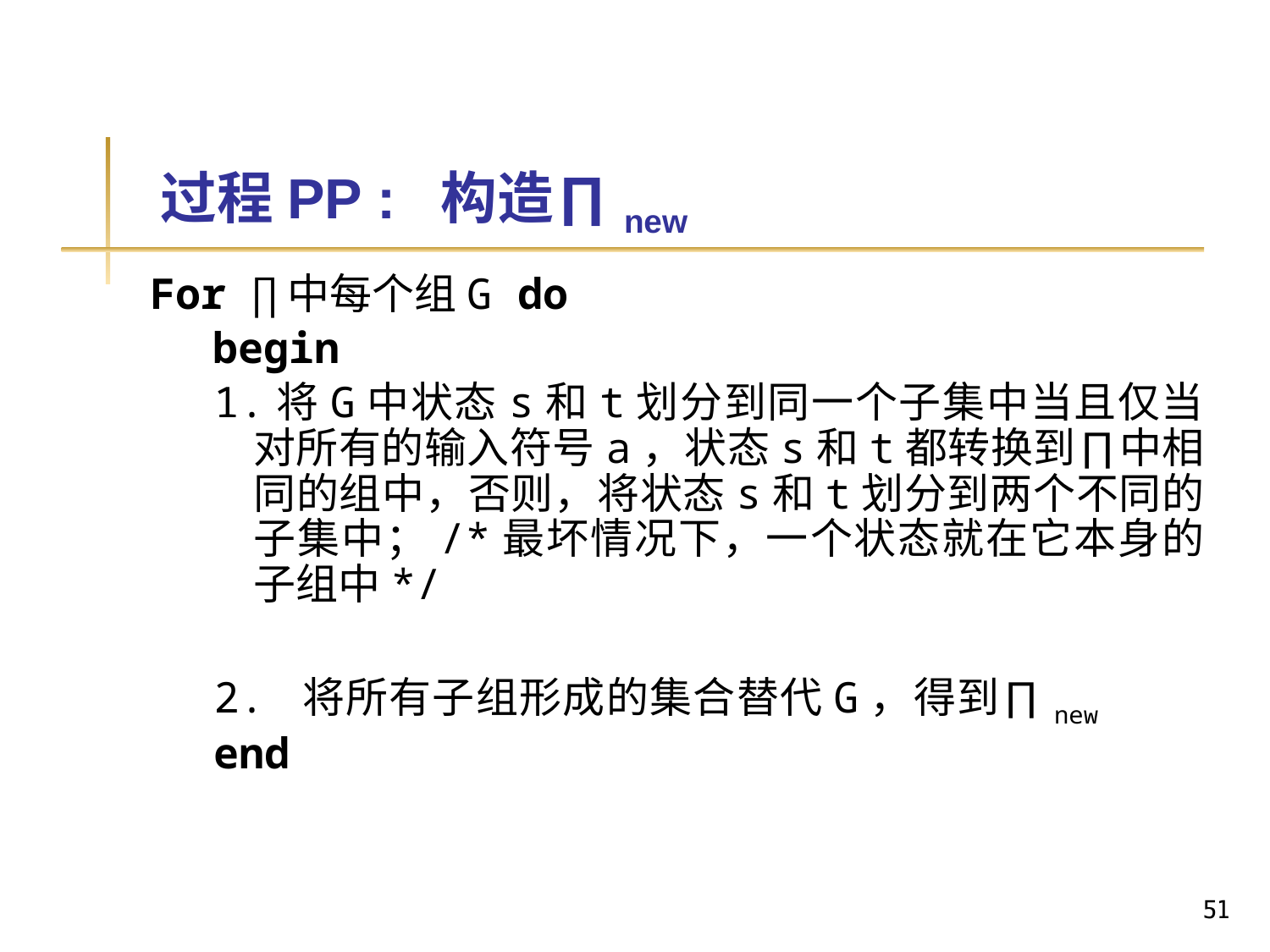

# 过程PP :  构造∏new
For ∏中每个组G do
 begin
1.将G中状态s和t划分到同一个子集中当且仅当对所有的输入符号a，状态s和t都转换到∏中相同的组中，否则，将状态s和t划分到两个不同的子集中；/*最坏情况下，一个状态就在它本身的子组中*/

2. 将所有子组形成的集合替代G，得到∏new
end
51